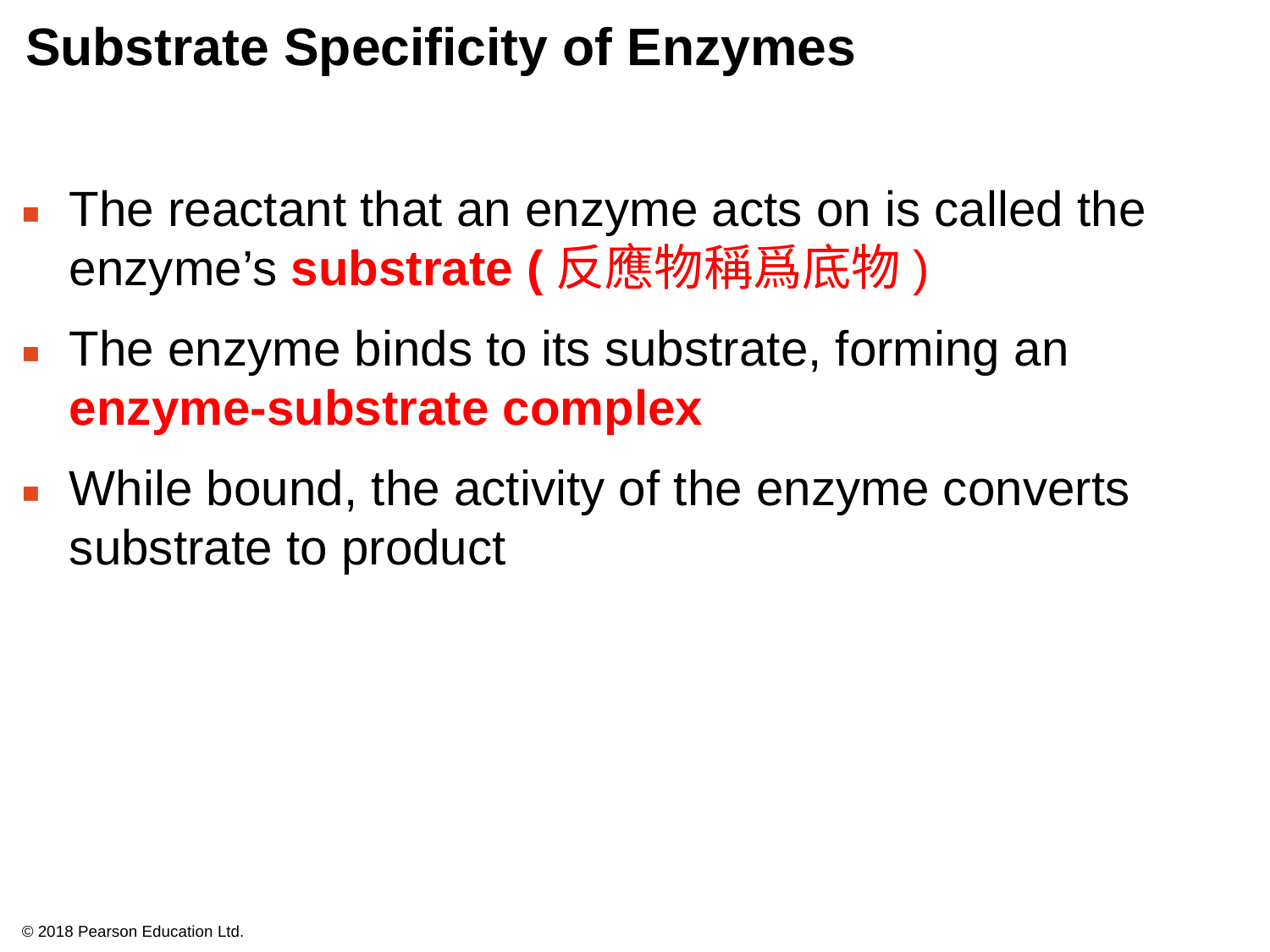

# Substrate Specificity of Enzymes
The reactant that an enzyme acts on is called the enzyme’s substrate (反應物稱爲底物)
The enzyme binds to its substrate, forming an enzyme-substrate complex
While bound, the activity of the enzyme converts substrate to product
© 2018 Pearson Education Ltd.